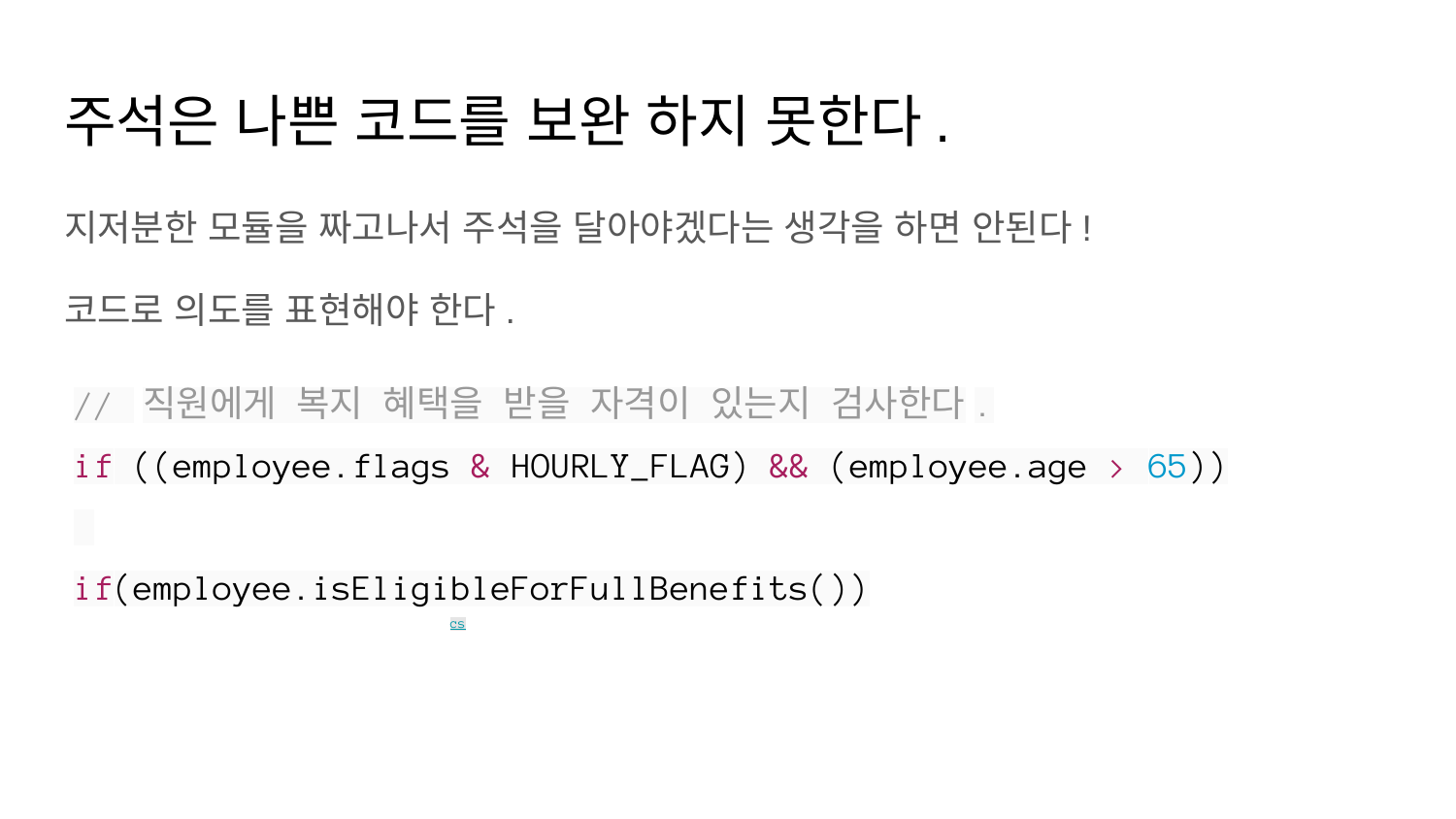

# 주석은 나쁜 코드를 보완 하지 못한다.
지저분한 모듈을 짜고나서 주석을 달아야겠다는 생각을 하면 안된다!
코드로 의도를 표현해야 한다.
// 직원에게 복지 혜택을 받을 자격이 있는지 검사한다.
if ((employee.flags & HOURLY_FLAG) && (employee.age > 65))

if(employee.isEligibleForFullBenefits())
cs